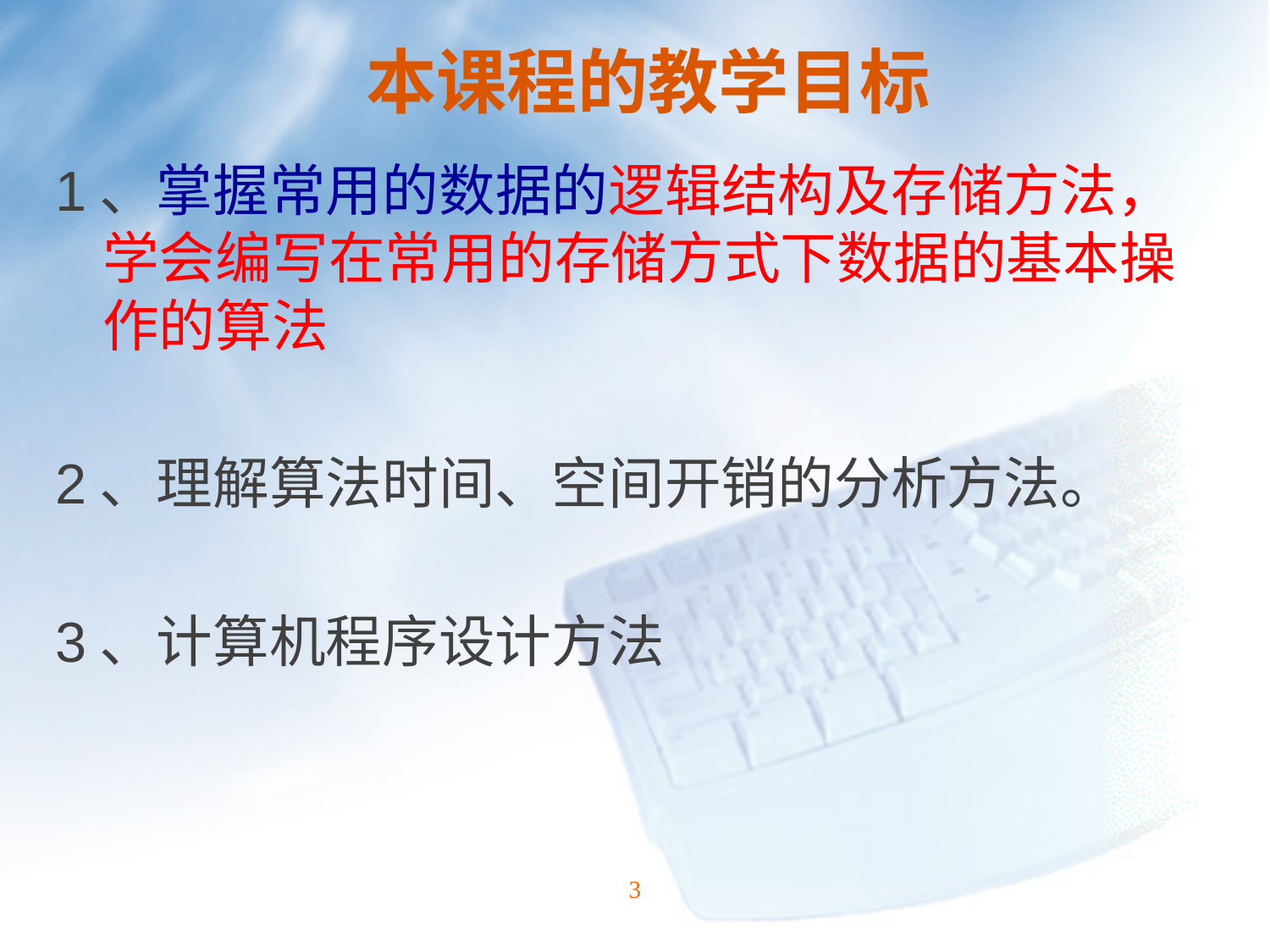

# 本课程的教学目标
1、掌握常用的数据的逻辑结构及存储方法，学会编写在常用的存储方式下数据的基本操作的算法

2、理解算法时间、空间开销的分析方法。

3、计算机程序设计方法
3